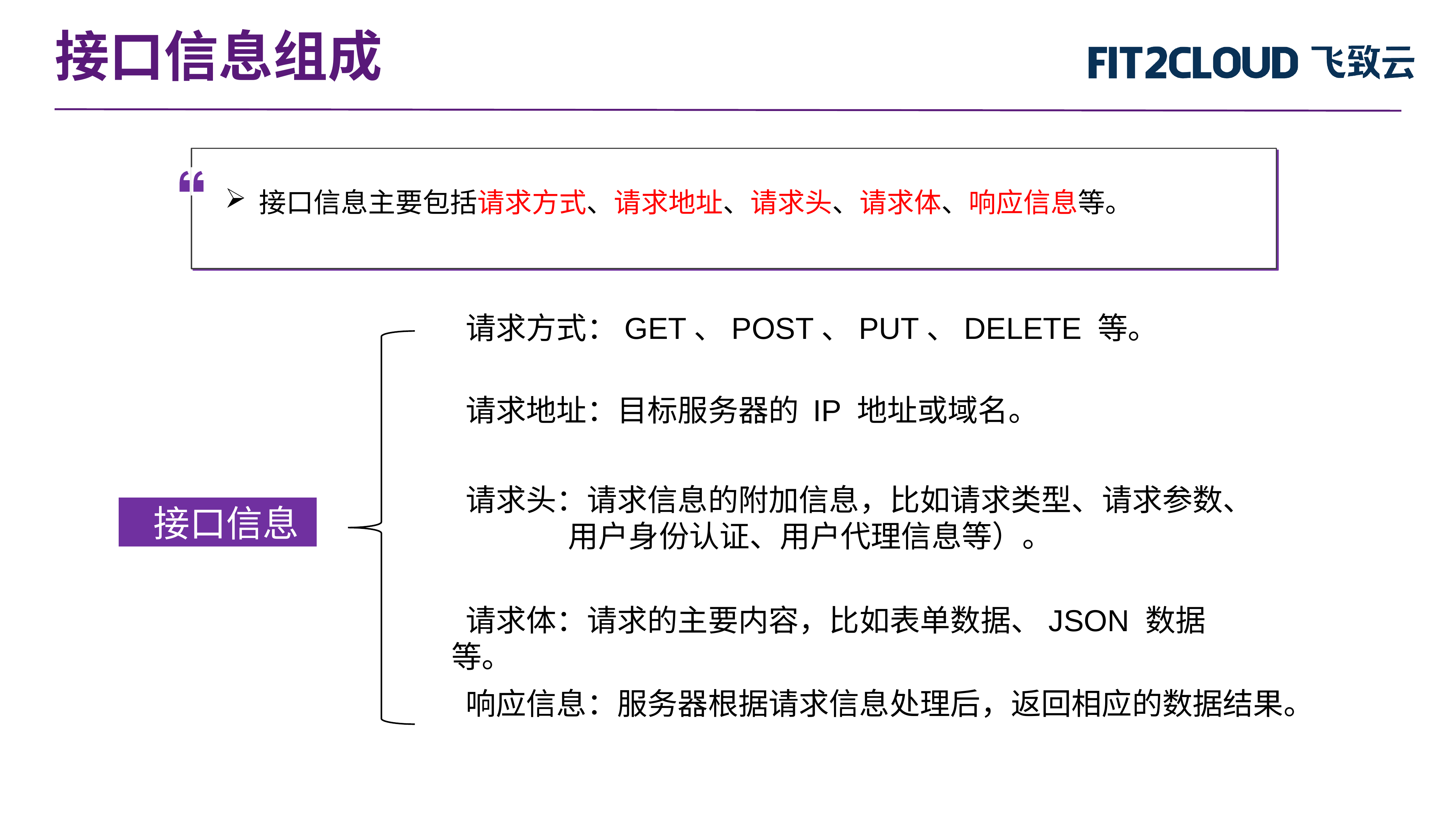

接口信息组成

接口信息主要包括请求方式、请求地址、请求头、请求体、响应信息等。
 请求方式：GET、POST、PUT、DELETE 等。

 请求地址：目标服务器的 IP 地址或域名。
 请求头：请求信息的附加信息，比如请求类型、请求参数、
                用户身份认证、用户代理信息等）。
 接口信息
 请求体：请求的主要内容，比如表单数据、JSON 数据等。
 响应信息：服务器根据请求信息处理后，返回相应的数据结果。